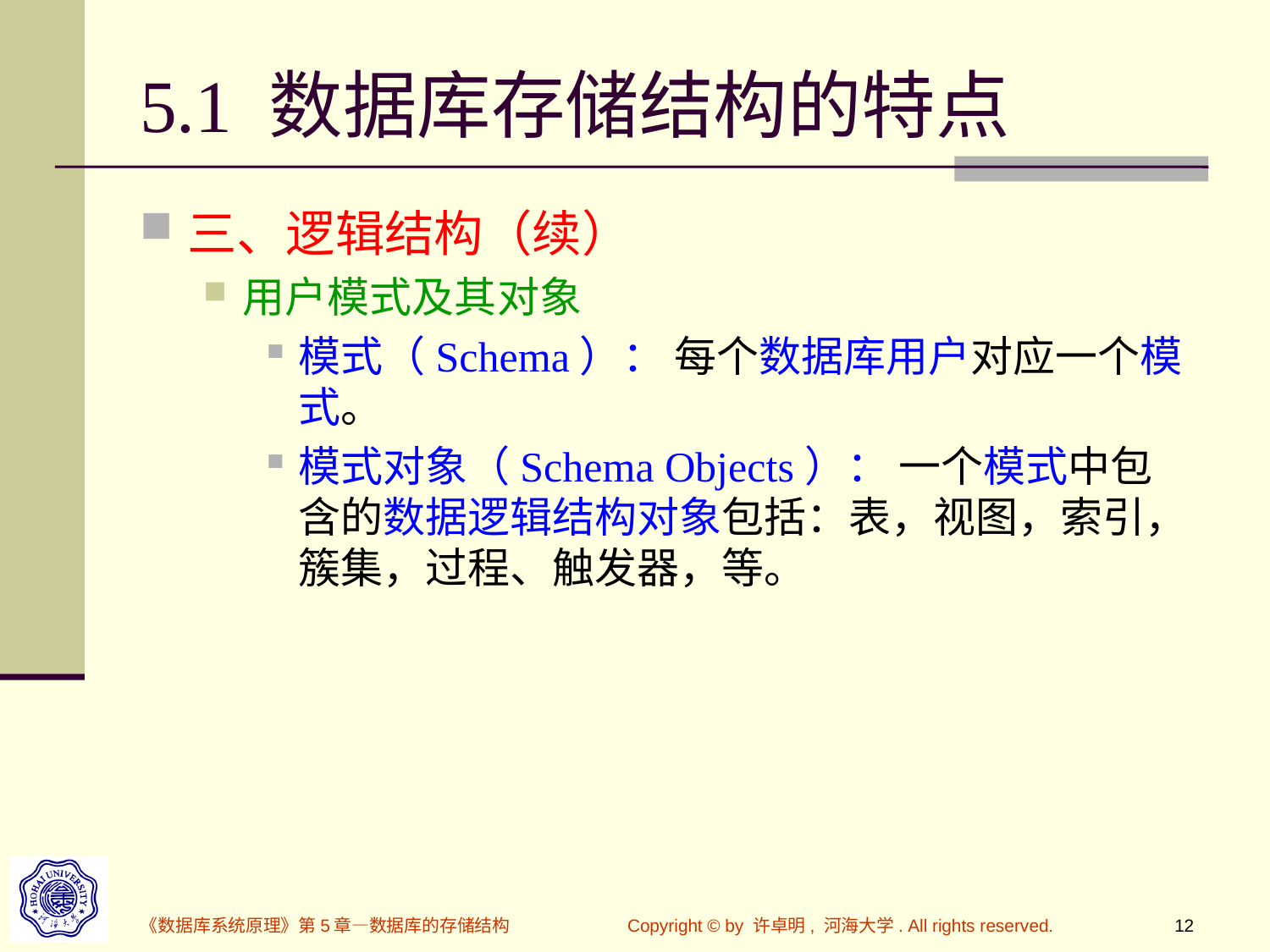

# 5.1 数据库存储结构的特点
三、逻辑结构（续）
用户模式及其对象
模式（Schema）： 每个数据库用户对应一个模式。
模式对象（Schema Objects）： 一个模式中包含的数据逻辑结构对象包括：表，视图，索引，簇集，过程、触发器，等。
《数据库系统原理》第5章—数据库的存储结构
Copyright © by 许卓明, 河海大学. All rights reserved.
12